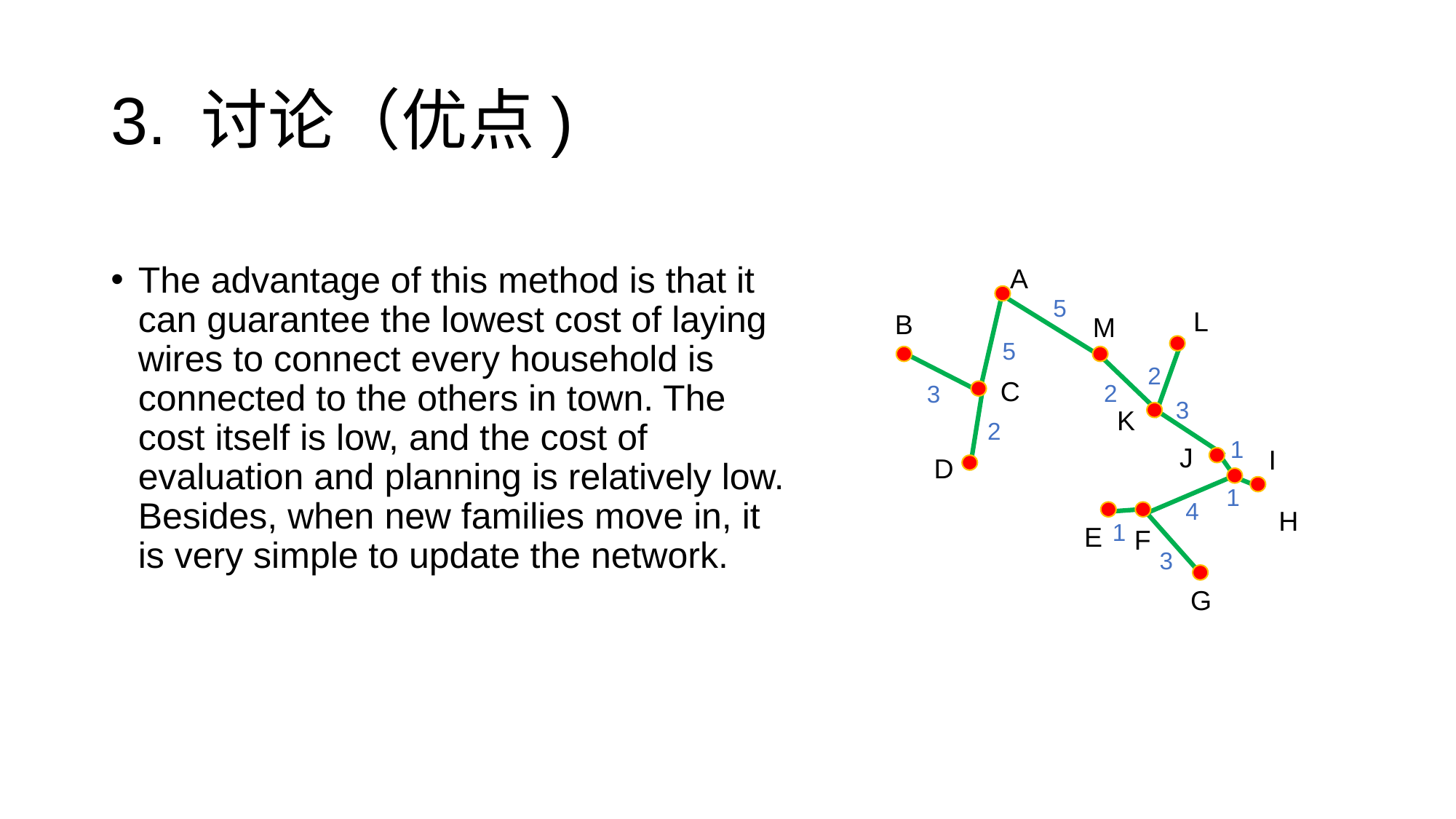

# 3. 讨论（优点)
The advantage of this method is that it can guarantee the lowest cost of laying wires to connect every household is connected to the others in town. The cost itself is low, and the cost of evaluation and planning is relatively low. Besides, when new families move in, it is very simple to update the network.
A

5
L
B
M
5

2
C
2
3

3
K

2
1
J
I
D

1

4
H

1
E
F
3

G